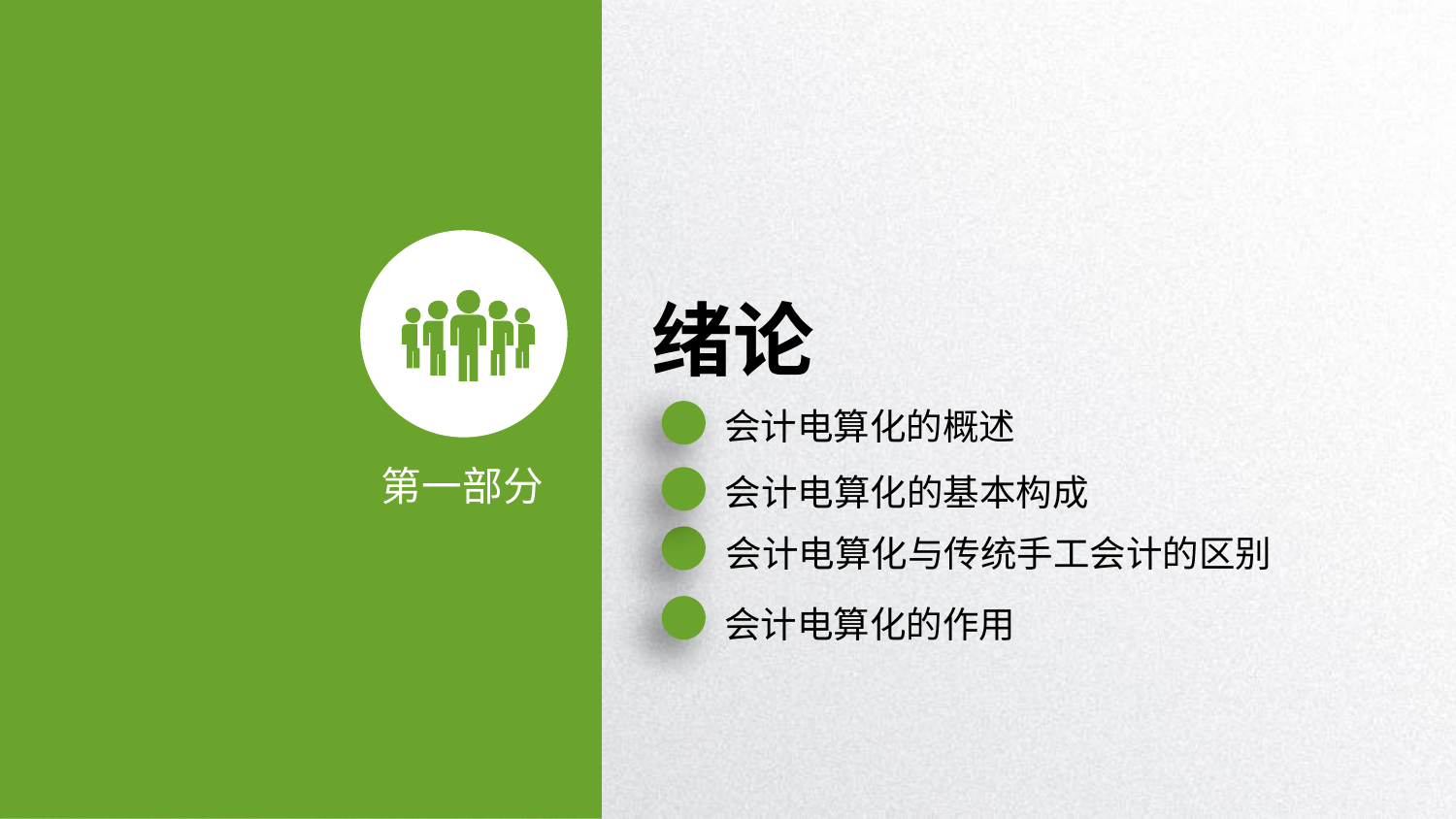

绪论
会计电算化的概述

第一部分
会计电算化的基本构成

会计电算化与传统手工会计的区别

会计电算化的作用